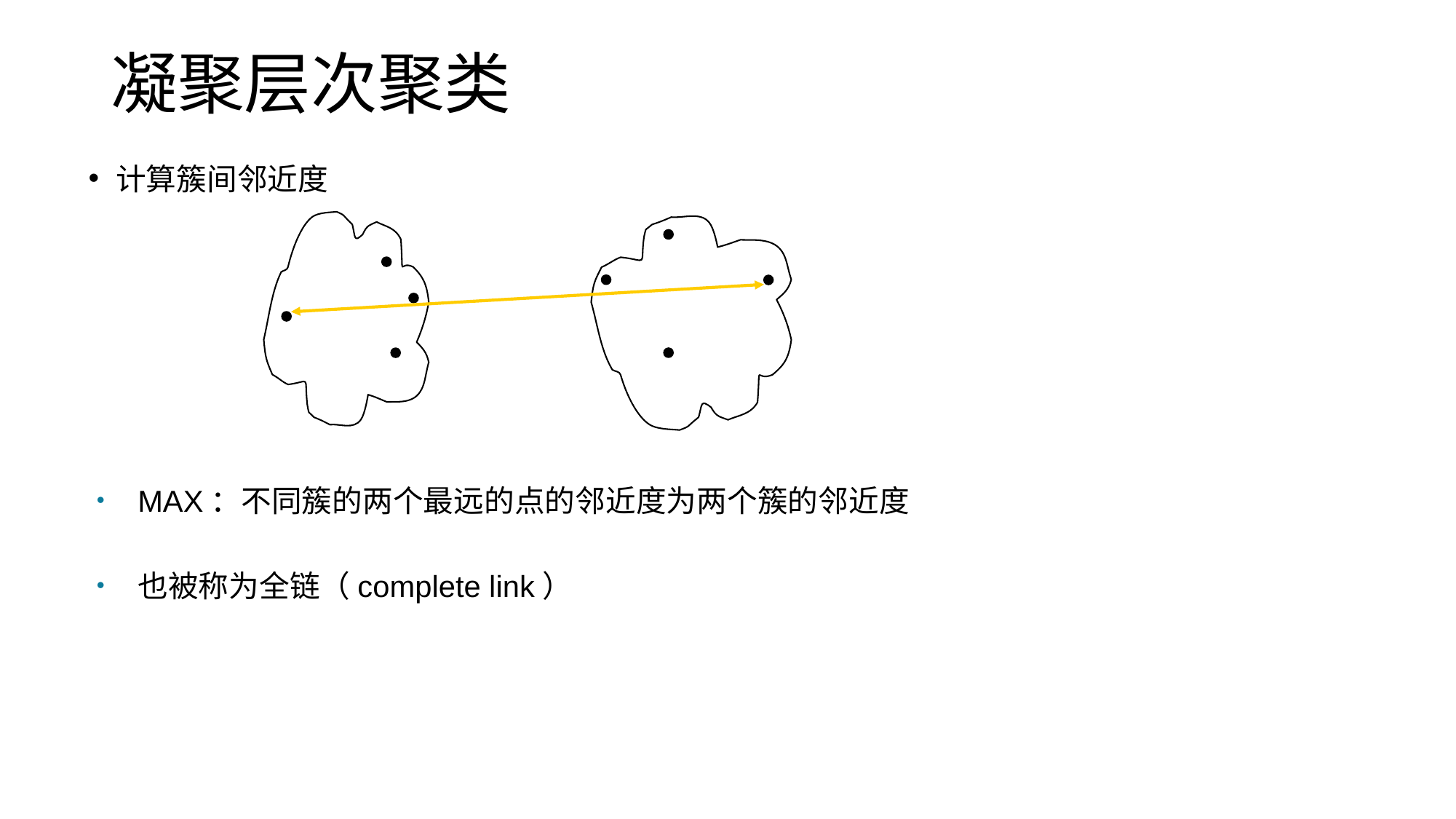

# 凝聚层次聚类
计算簇间邻近度

MAX：不同簇的两个最远的点的邻近度为两个簇的邻近度

也被称为全链（complete link）